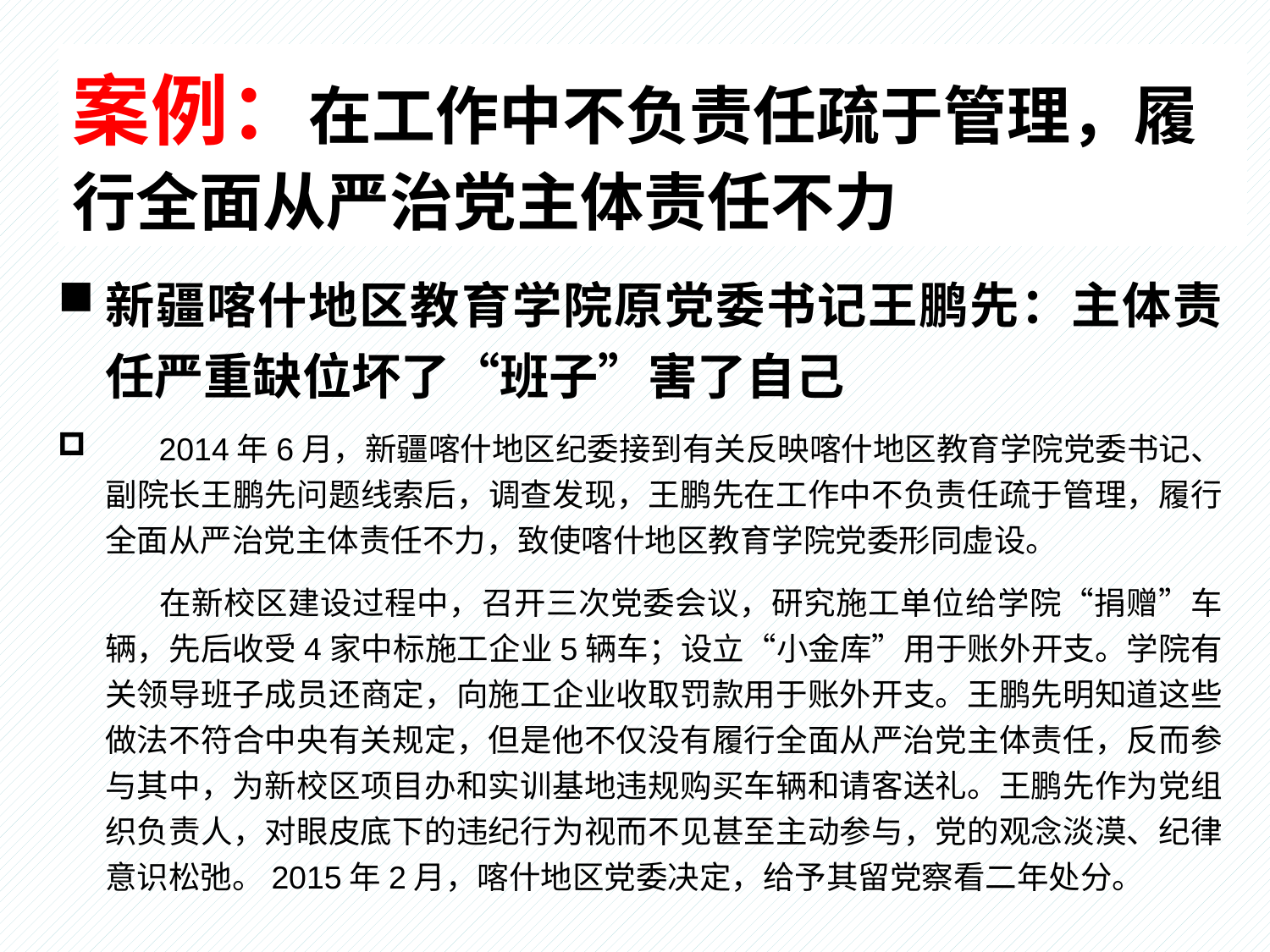

案例：在工作中不负责任疏于管理，履行全面从严治党主体责任不力
新疆喀什地区教育学院原党委书记王鹏先：主体责任严重缺位坏了“班子”害了自己
      2014年6月，新疆喀什地区纪委接到有关反映喀什地区教育学院党委书记、副院长王鹏先问题线索后，调查发现，王鹏先在工作中不负责任疏于管理，履行全面从严治党主体责任不力，致使喀什地区教育学院党委形同虚设。
      在新校区建设过程中，召开三次党委会议，研究施工单位给学院“捐赠”车辆，先后收受4家中标施工企业5辆车；设立“小金库”用于账外开支。学院有关领导班子成员还商定，向施工企业收取罚款用于账外开支。王鹏先明知道这些做法不符合中央有关规定，但是他不仅没有履行全面从严治党主体责任，反而参与其中，为新校区项目办和实训基地违规购买车辆和请客送礼。王鹏先作为党组织负责人，对眼皮底下的违纪行为视而不见甚至主动参与，党的观念淡漠、纪律意识松弛。2015年2月，喀什地区党委决定，给予其留党察看二年处分。